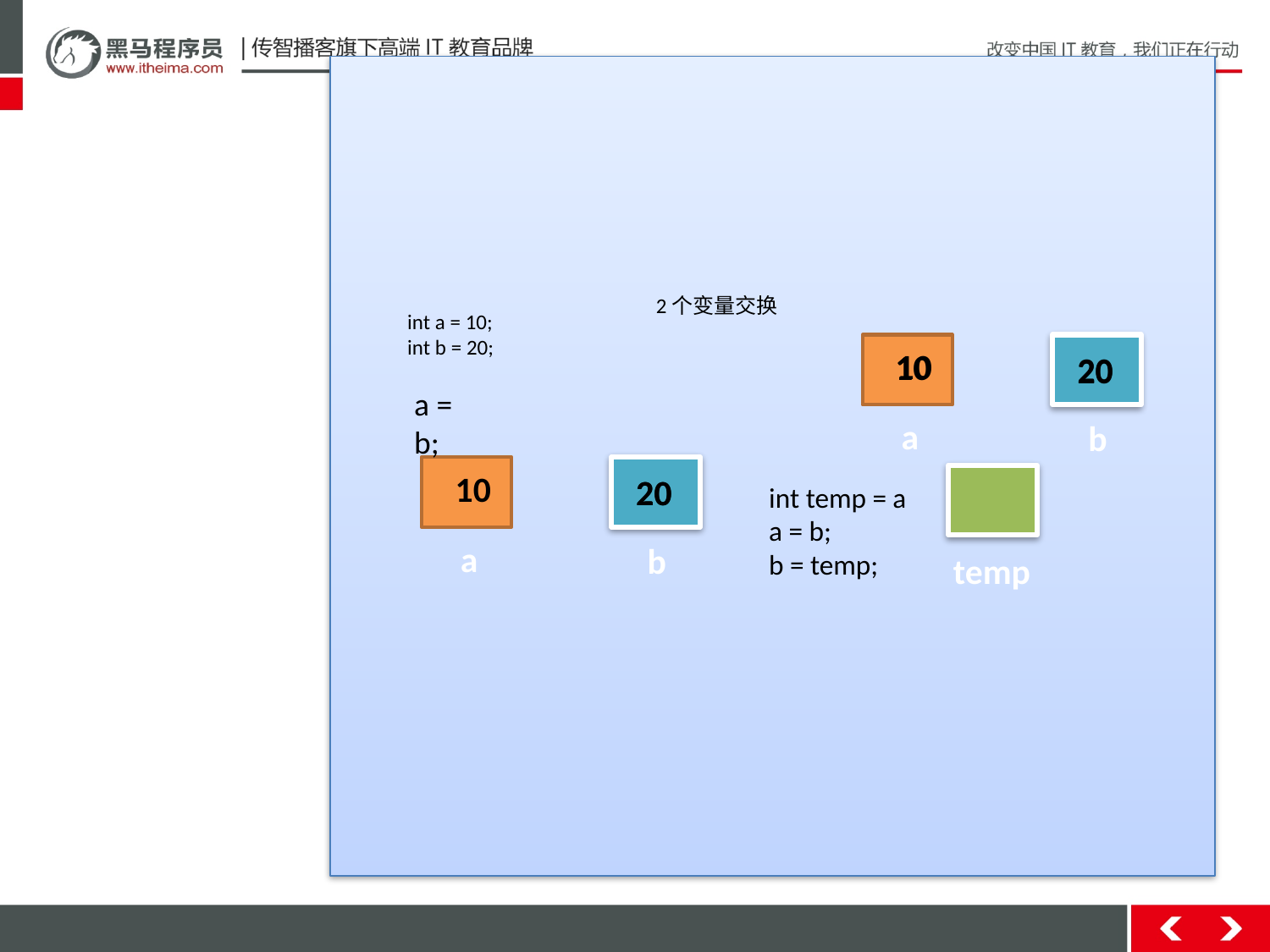

2个变量交换
int a = 10;
int b = 20;

10
10
20
20
a = b;
a
b

10
20
20

int temp = a
a = b;
b = temp;
a
b
temp
10